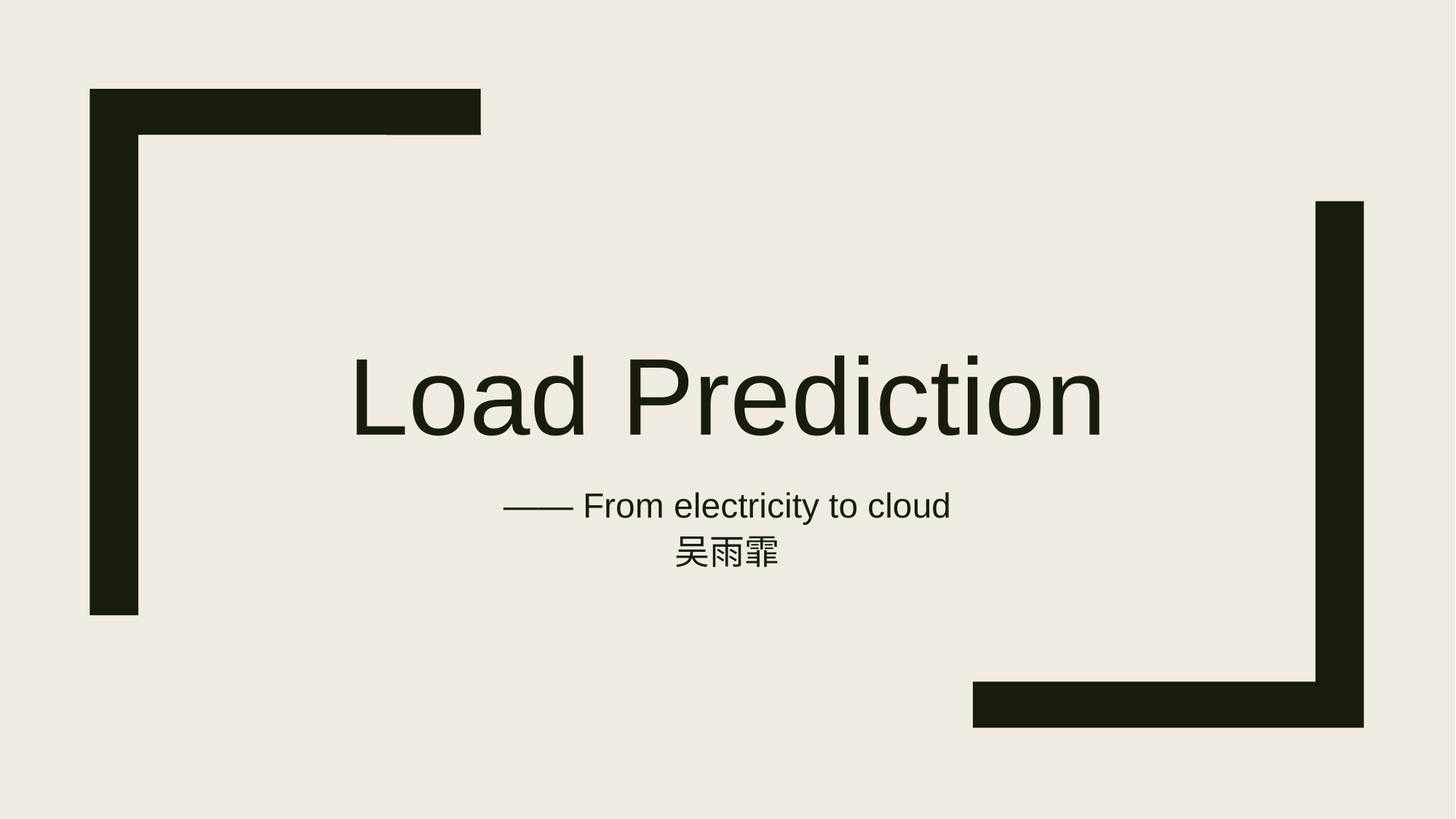

# Load Prediction
—— From electricity to cloud
吴雨霏